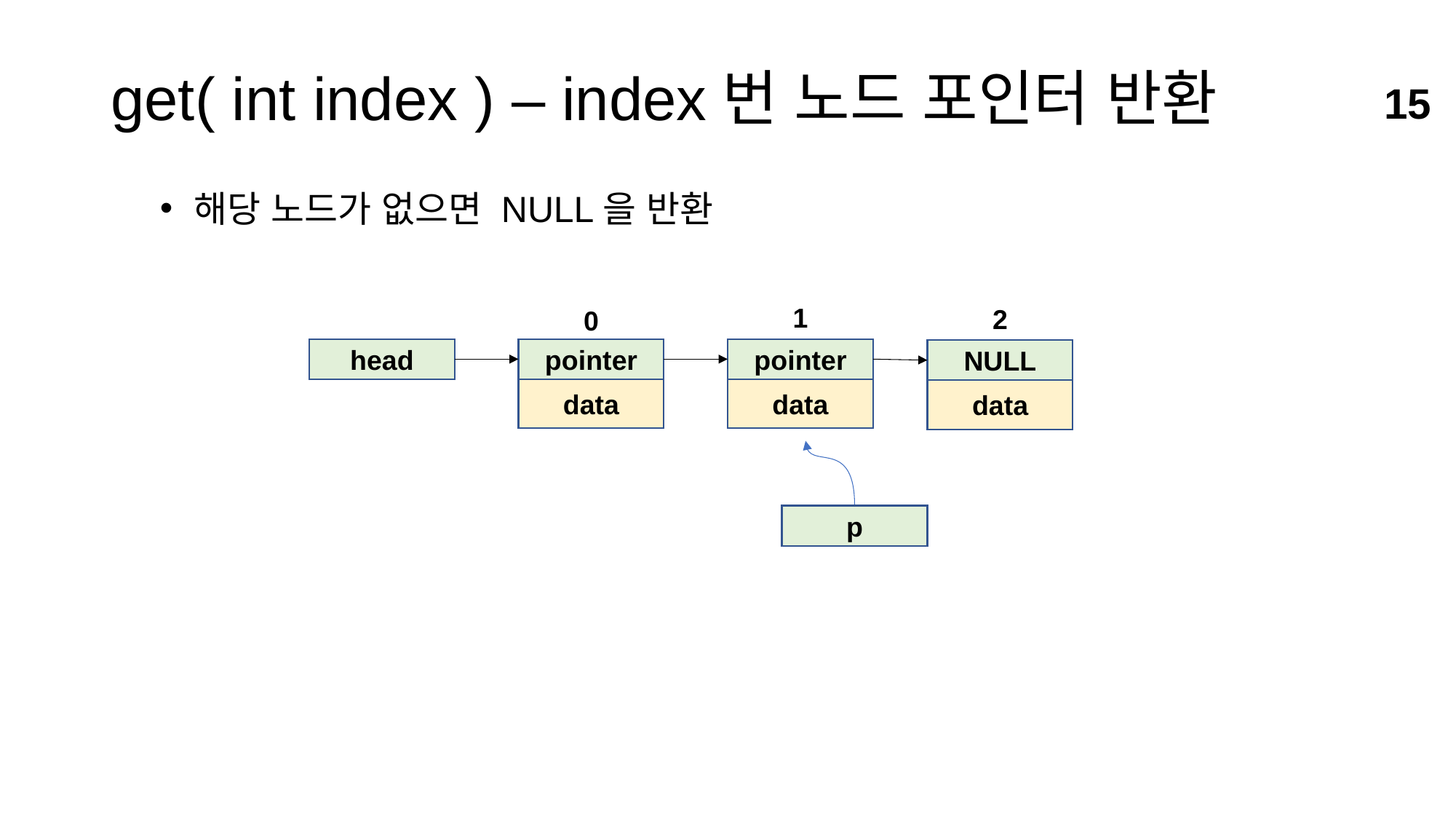

# get( int index ) – index번 노드 포인터 반환
15
해당 노드가 없으면 NULL을 반환
1
2
0
head
pointer
pointer
NULL
data
data
data
p